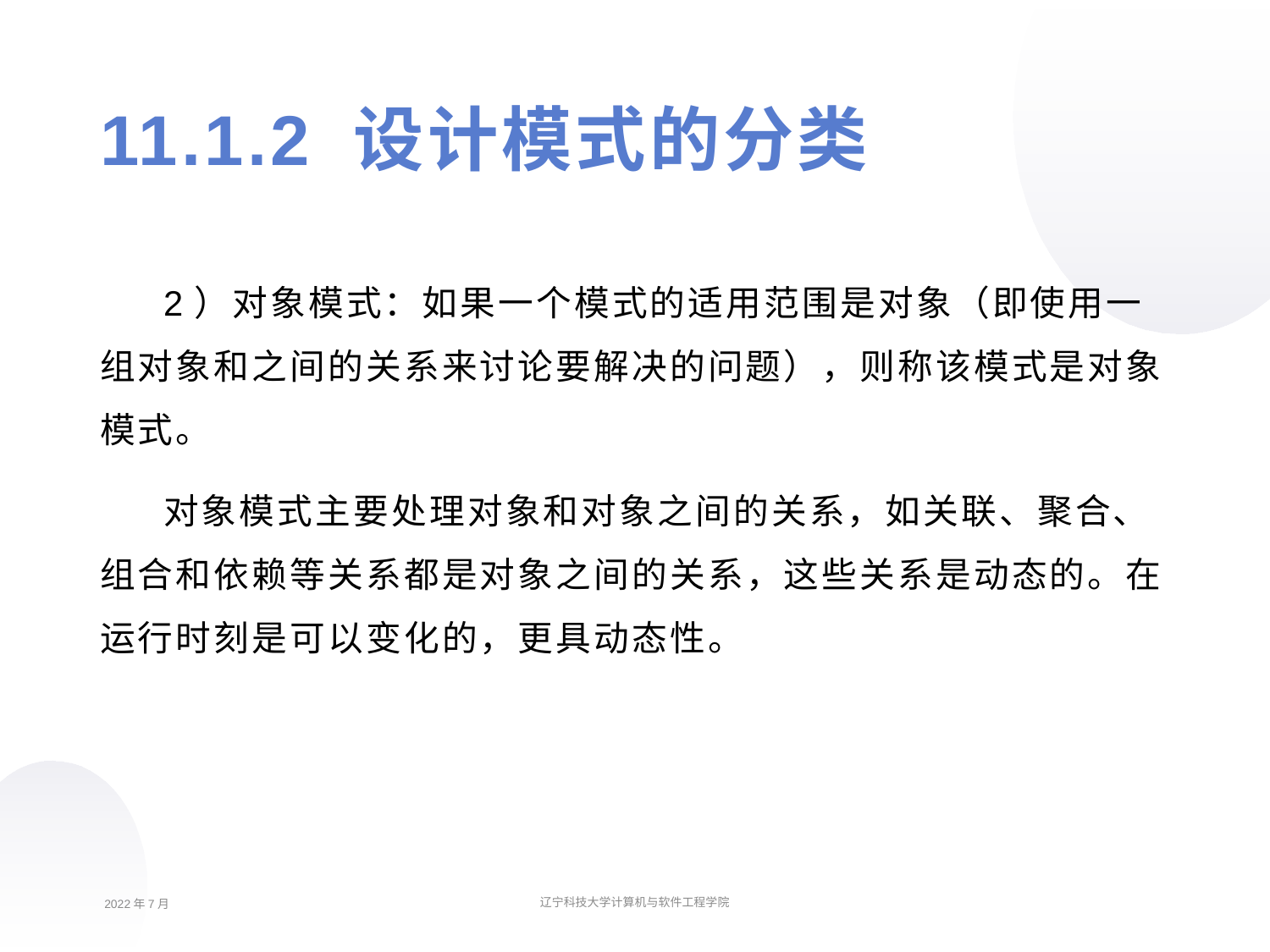

11.1.2 设计模式的分类
2）对象模式：如果一个模式的适用范围是对象（即使用一组对象和之间的关系来讨论要解决的问题），则称该模式是对象模式。
对象模式主要处理对象和对象之间的关系，如关联、聚合、组合和依赖等关系都是对象之间的关系，这些关系是动态的。在运行时刻是可以变化的，更具动态性。

2022年7月
辽宁科技大学计算机与软件工程学院
12